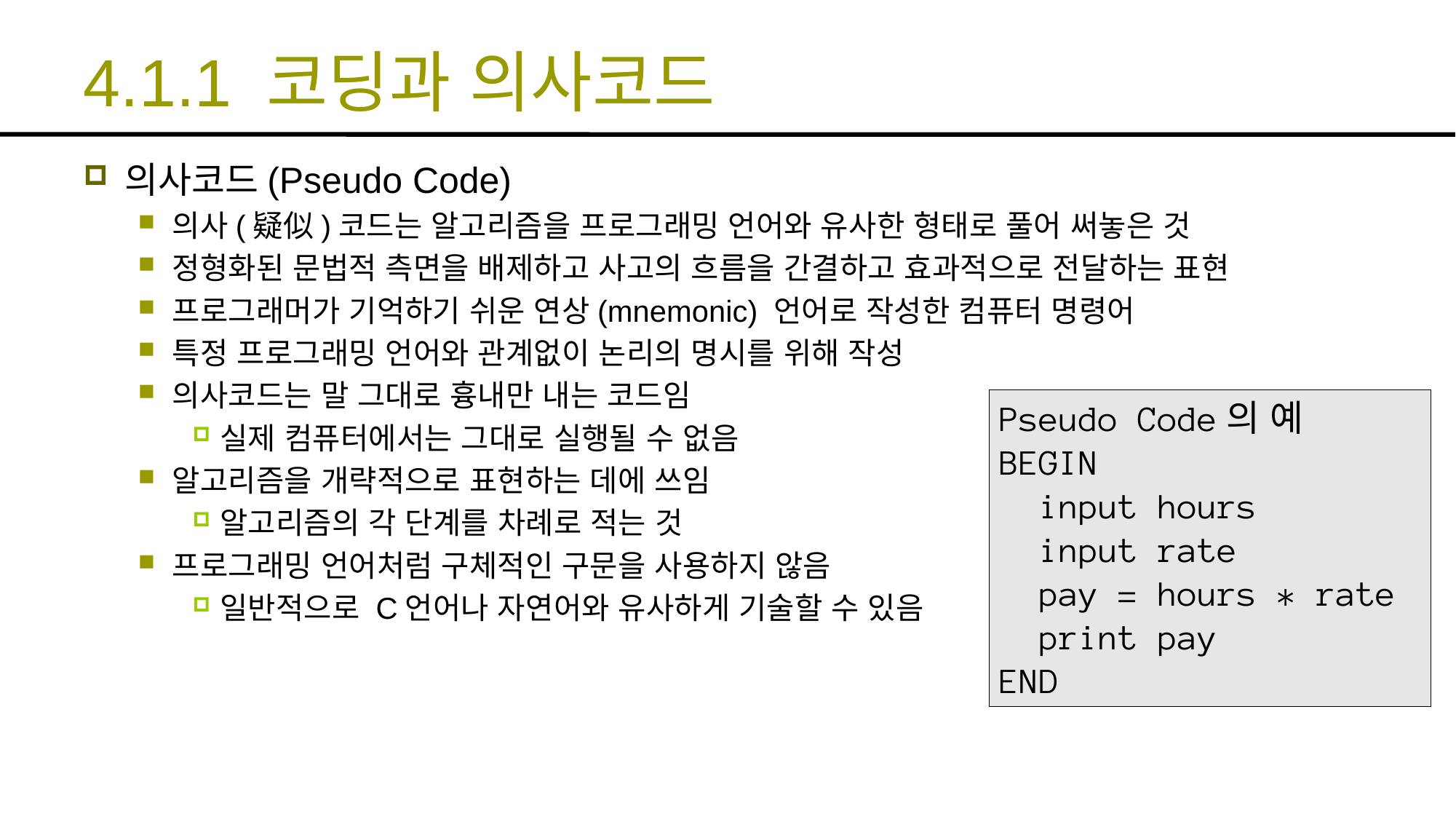

# 4.1.1 코딩과 의사코드
의사코드(Pseudo Code)
의사(疑似)코드는 알고리즘을 프로그래밍 언어와 유사한 형태로 풀어 써놓은 것
정형화된 문법적 측면을 배제하고 사고의 흐름을 간결하고 효과적으로 전달하는 표현
프로그래머가 기억하기 쉬운 연상(mnemonic) 언어로 작성한 컴퓨터 명령어
특정 프로그래밍 언어와 관계없이 논리의 명시를 위해 작성
의사코드는 말 그대로 흉내만 내는 코드임
실제 컴퓨터에서는 그대로 실행될 수 없음
알고리즘을 개략적으로 표현하는 데에 쓰임
알고리즘의 각 단계를 차례로 적는 것
프로그래밍 언어처럼 구체적인 구문을 사용하지 않음
일반적으로 C언어나 자연어와 유사하게 기술할 수 있음

Pseudo Code의 예
BEGIN
  input hours
  input rate
  pay = hours * rate
  print pay
END